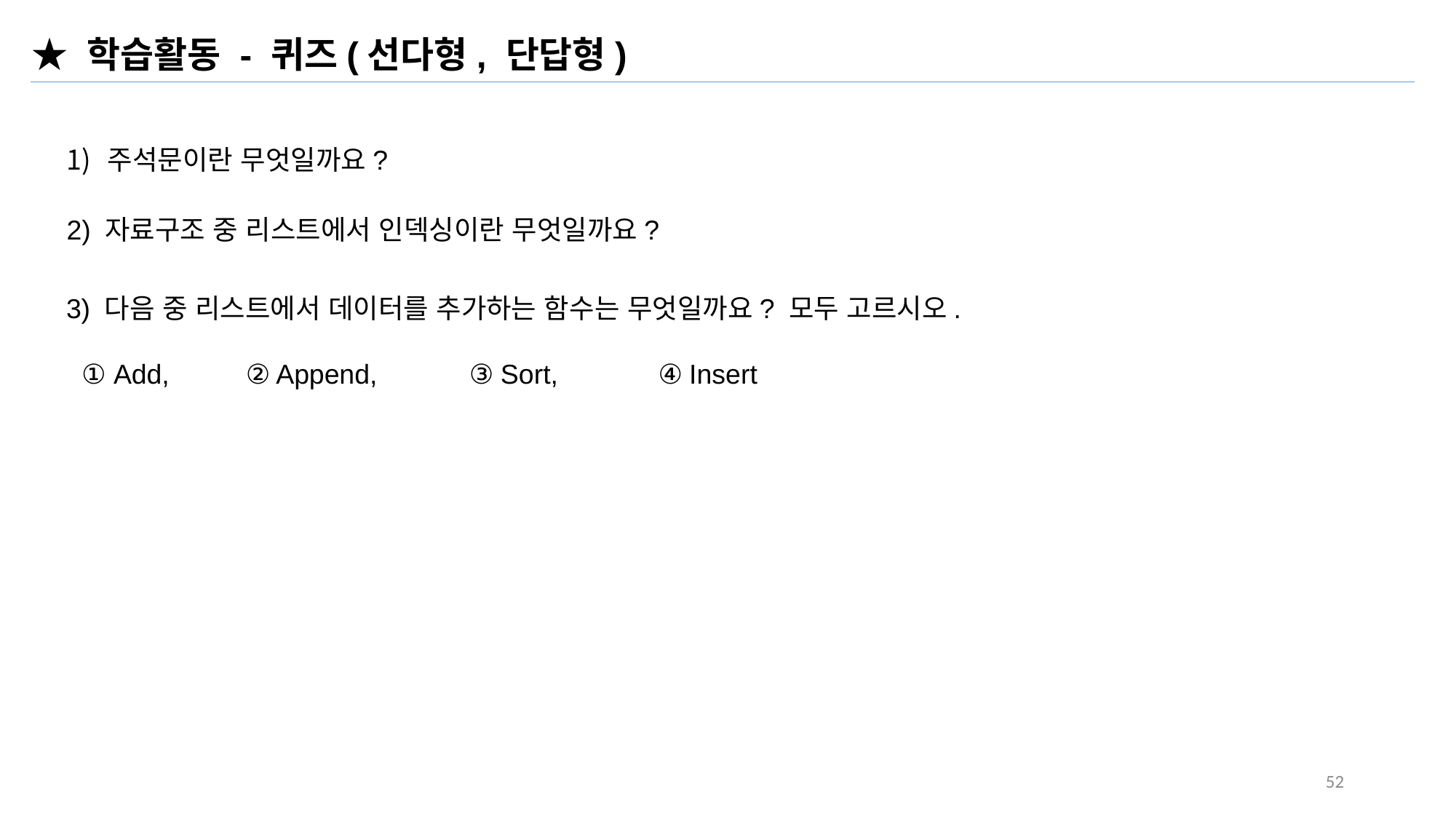

★ 학습활동 - 퀴즈(선다형, 단답형)
주석문이란 무엇일까요?

2) 자료구조 중 리스트에서 인덱싱이란 무엇일까요?
3) 다음 중 리스트에서 데이터를 추가하는 함수는 무엇일까요? 모두 고르시오.

  ① Add,          ② Append,            ③ Sort,             ④ Insert
52